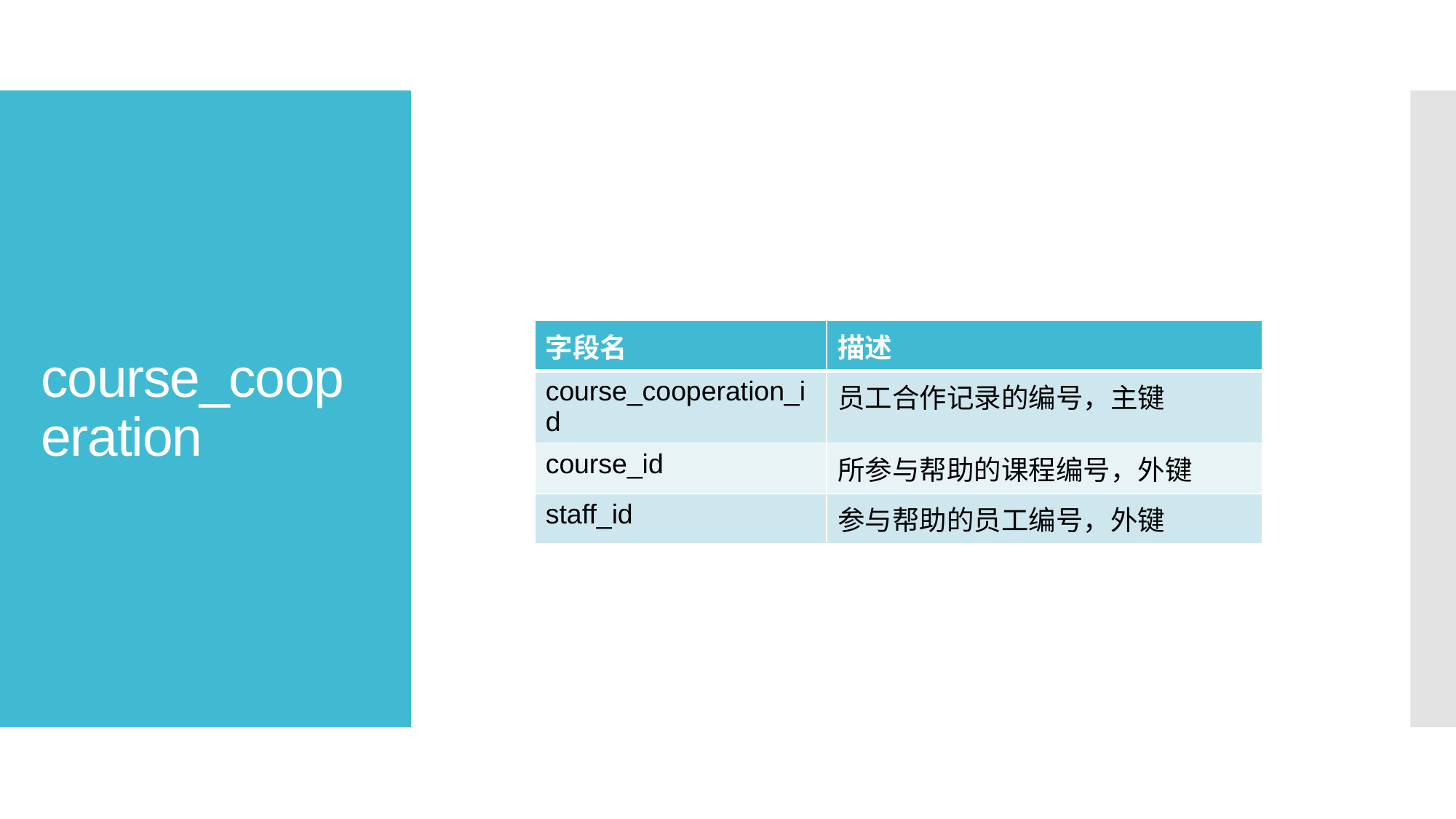

# course_cooperation
| 字段名 | 描述 |
| --- | --- |
| course\_cooperation\_id | 员工合作记录的编号，主键 |
| course\_id | 所参与帮助的课程编号，外键 |
| staff\_id | 参与帮助的员工编号，外键 |